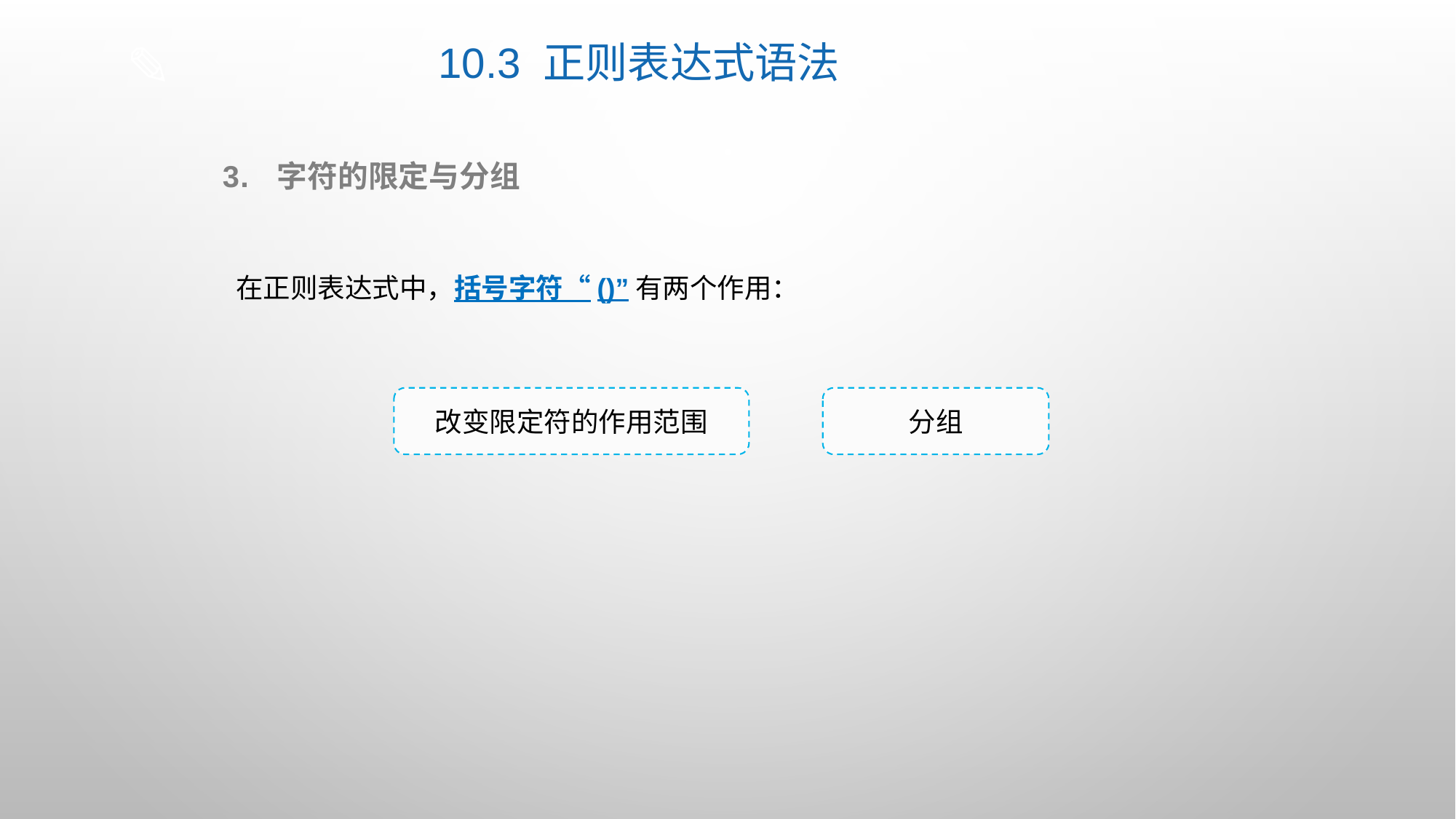

# 10.3 正则表达式语法
字符的限定与分组
在正则表达式中，括号字符“()”有两个作用：
改变限定符的作用范围
分组